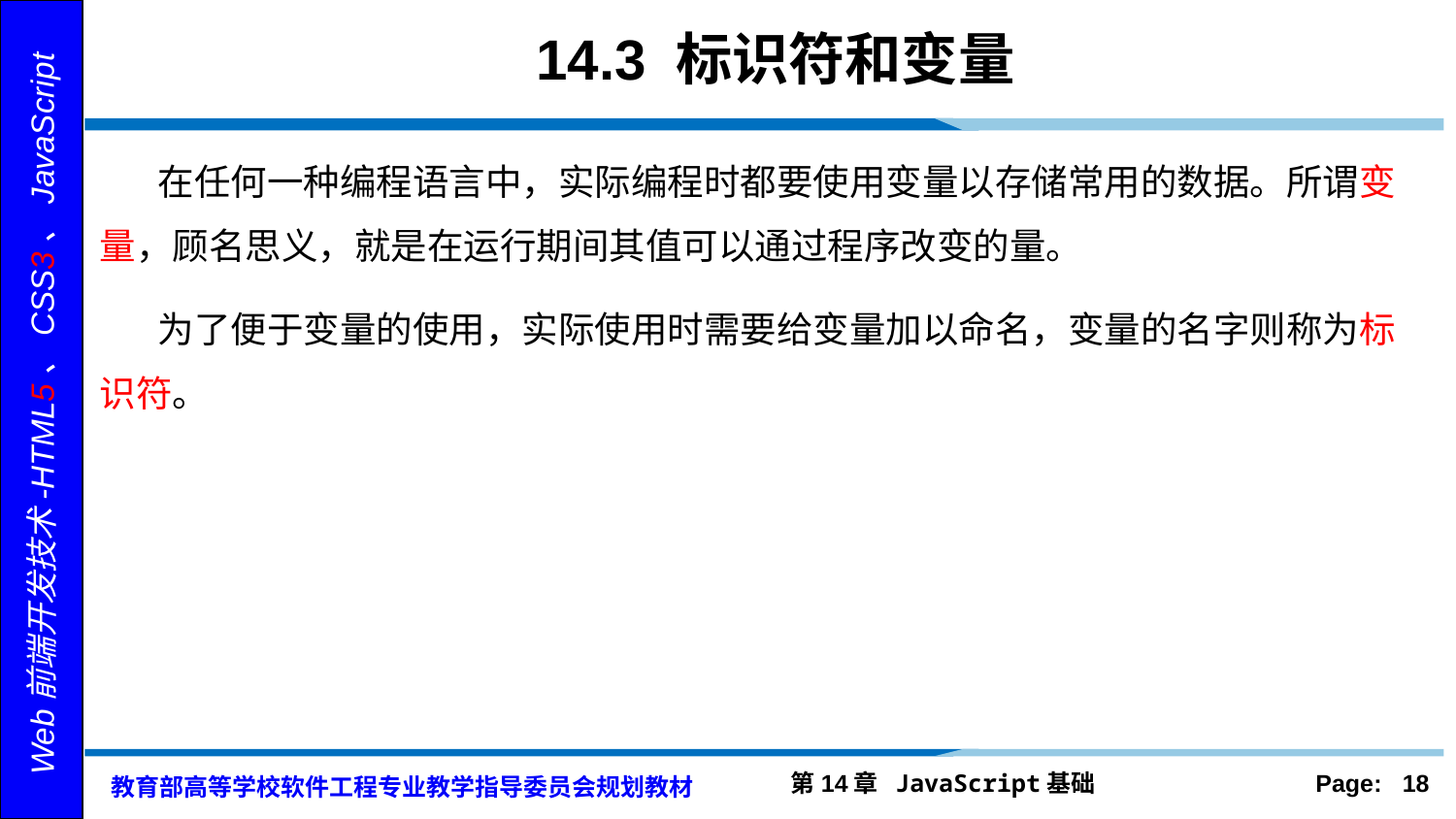

# 14.3 标识符和变量
      在任何一种编程语言中，实际编程时都要使用变量以存储常用的数据。所谓变量，顾名思义，就是在运行期间其值可以通过程序改变的量。
      为了便于变量的使用，实际使用时需要给变量加以命名，变量的名字则称为标识符。